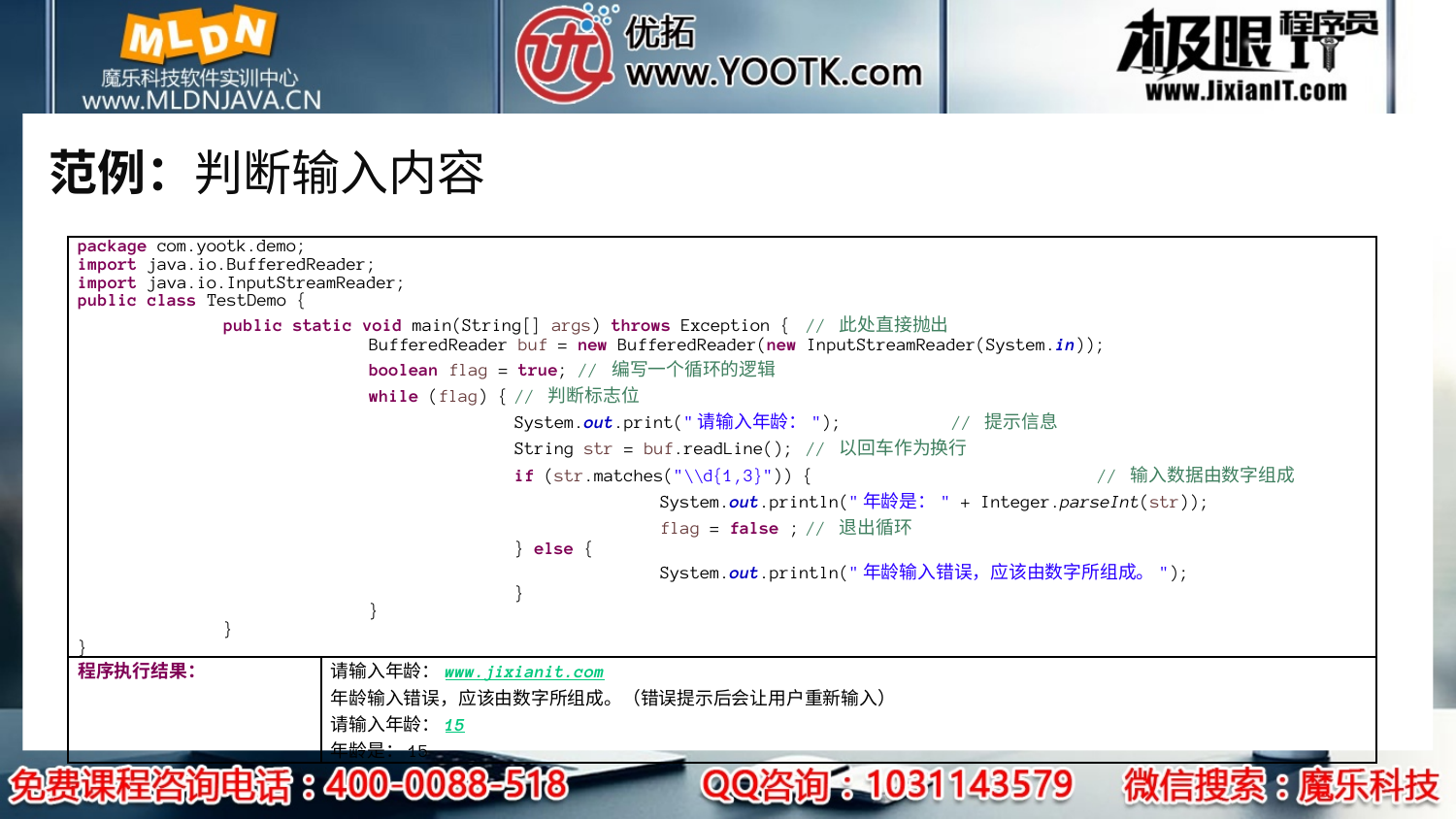

# 范例：判断输入内容
| package com.yootk.demo; import java.io.BufferedReader; import java.io.InputStreamReader; public class TestDemo { public static void main(String[] args) throws Exception { // 此处直接抛出 BufferedReader buf = new BufferedReader(new InputStreamReader(System.in)); boolean flag = true; // 编写一个循环的逻辑 while (flag) { // 判断标志位 System.out.print("请输入年龄："); // 提示信息 String str = buf.readLine(); // 以回车作为换行 if (str.matches("\\d{1,3}")) { // 输入数据由数字组成 System.out.println("年龄是：" + Integer.parseInt(str)); flag = false ; // 退出循环 } else { System.out.println("年龄输入错误，应该由数字所组成。"); } } } } |  |
| --- | --- |
| 程序执行结果： | 请输入年龄：www.jixianit.com 年龄输入错误，应该由数字所组成。（错误提示后会让用户重新输入） 请输入年龄：15 年龄是：15 |